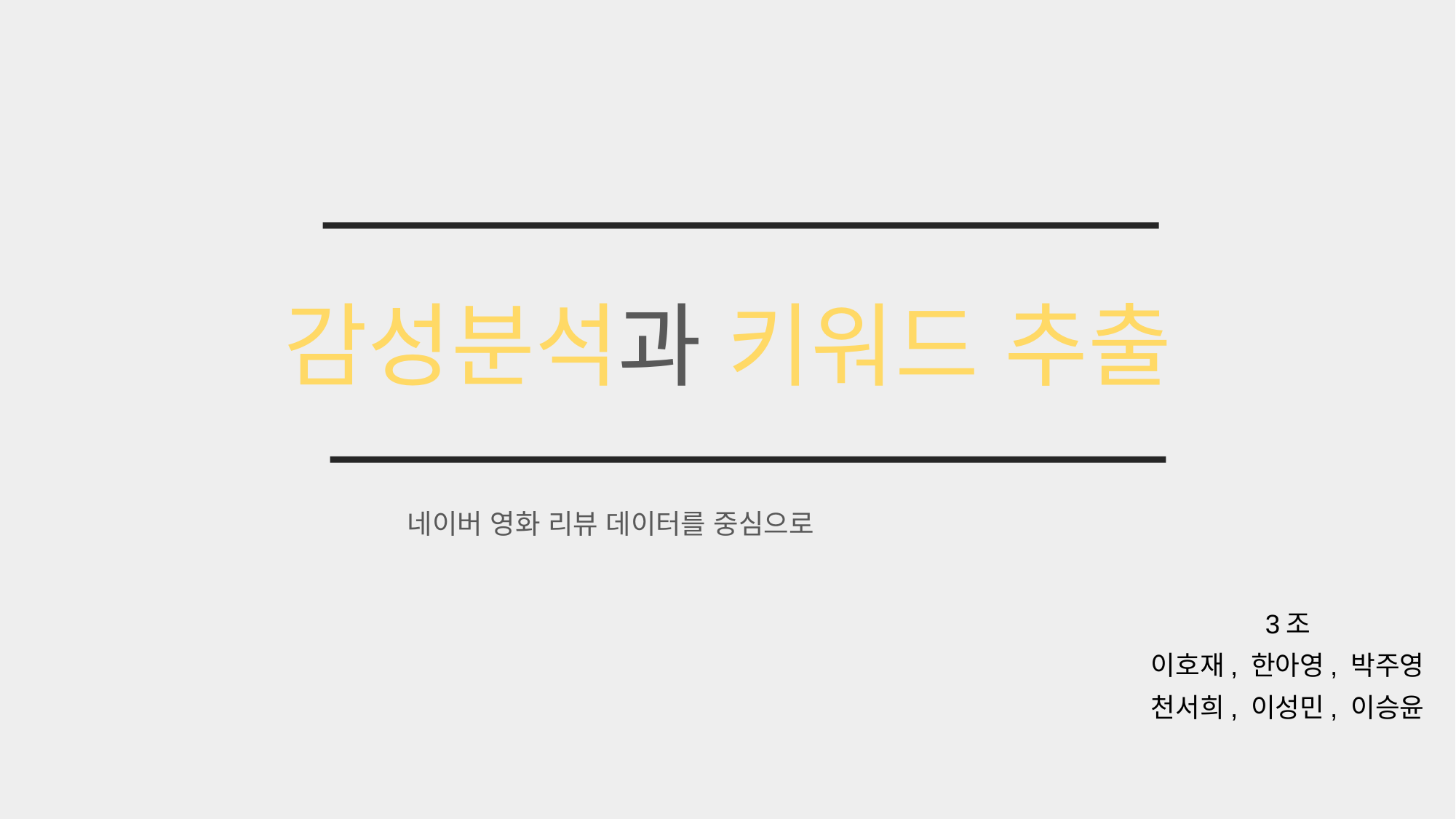

# 감성분석과 키워드 추출

네이버 영화 리뷰 데이터를 중심으로
3조
이호재, 한아영, 박주영
천서희, 이성민, 이승윤